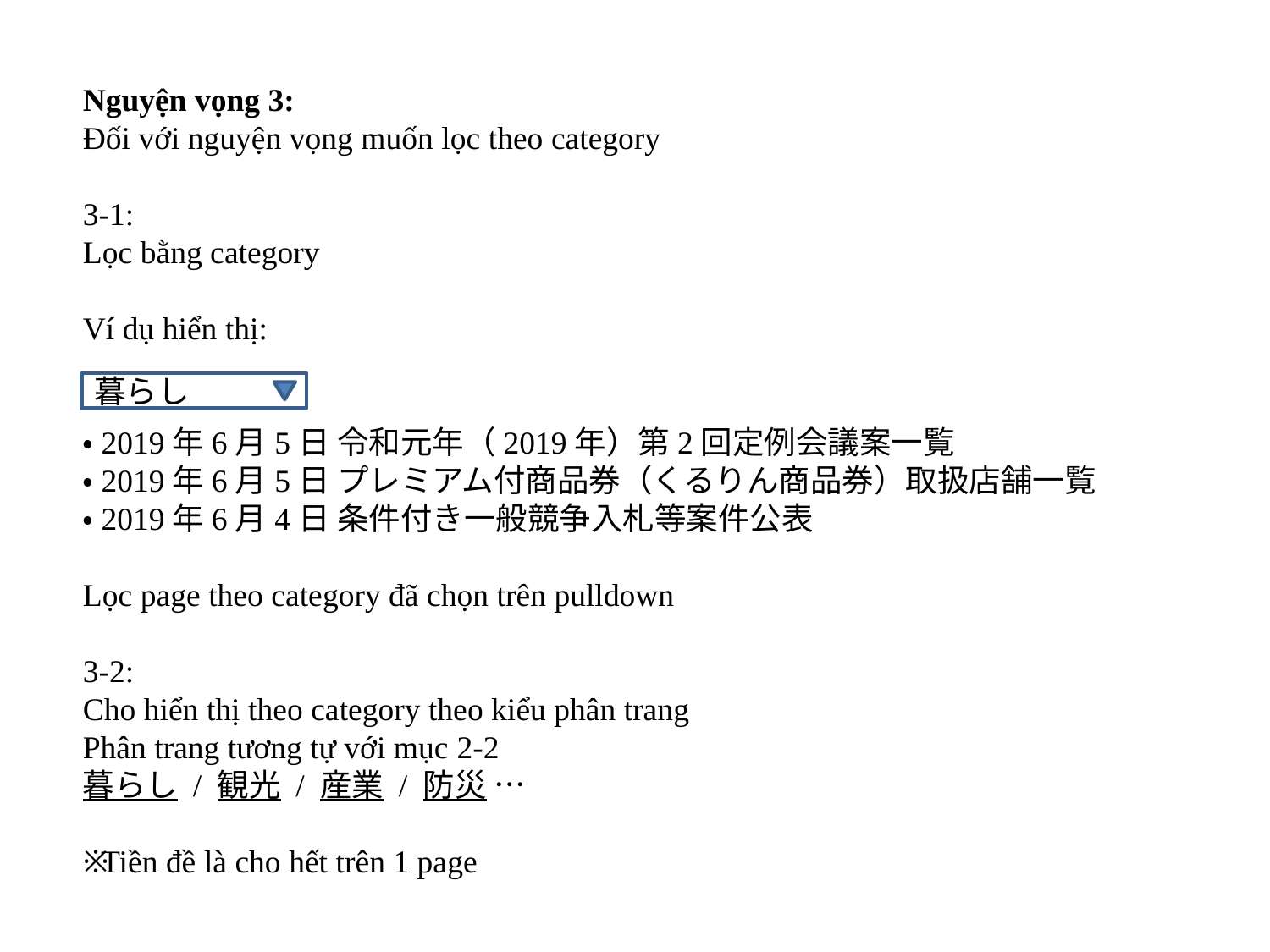

Nguyện vọng 3:
Đối với nguyện vọng muốn lọc theo category

3-1:
Lọc bằng category

Ví dụ hiển thị:

・2019年6月5日 令和元年（2019年）第2回定例会議案一覧
・2019年6月5日 プレミアム付商品券（くるりん商品券）取扱店舗一覧
・2019年6月4日 条件付き一般競争入札等案件公表

Lọc page theo category đã chọn trên pulldown

3-2:
Cho hiển thị theo category theo kiểu phân trang
Phân trang tương tự với mục 2-2
暮らし / 観光 / 産業 / 防災 …

※Tiền đề là cho hết trên 1 page
暮らし